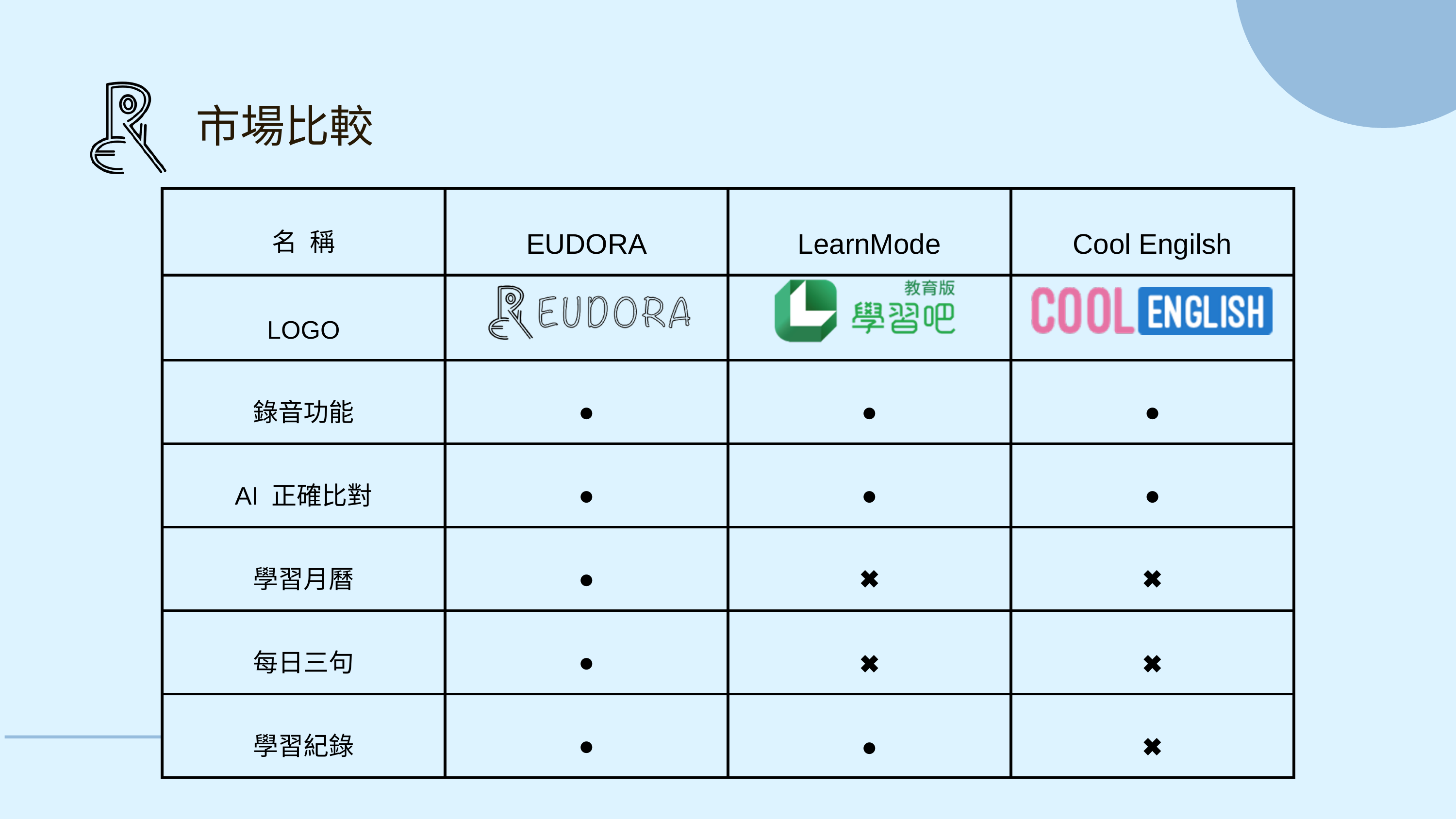

市場比較
| 名稱 | EUDORA | LearnMode | Cool Engilsh |
| --- | --- | --- | --- |
| LOGO |  |  |  |
| 錄音功能 | ● | ● | ● |
| AI 正確比對 | ● | ● | ● |
| 學習月曆 | ● | ✖ | ✖ |
| 每日三句 | ● | ✖ | ✖ |
| 學習紀錄 | ● | ● | ✖ |

09
報告者:葉于甄